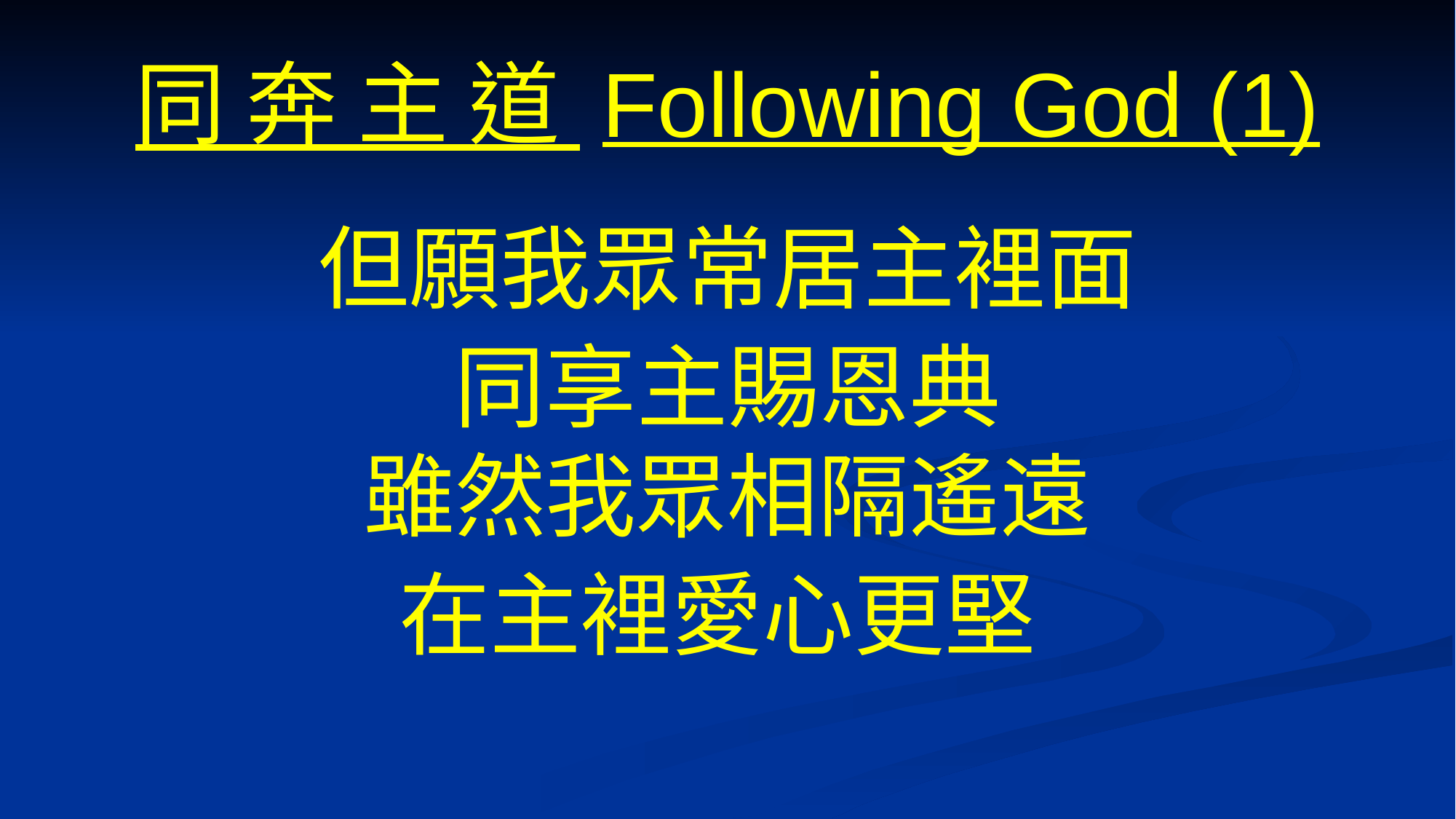

# 同 奔 主 道 Following God (1)
但願我眾常居主裡面
同享主賜恩典
雖然我眾相隔遙遠
在主裡愛心更堅